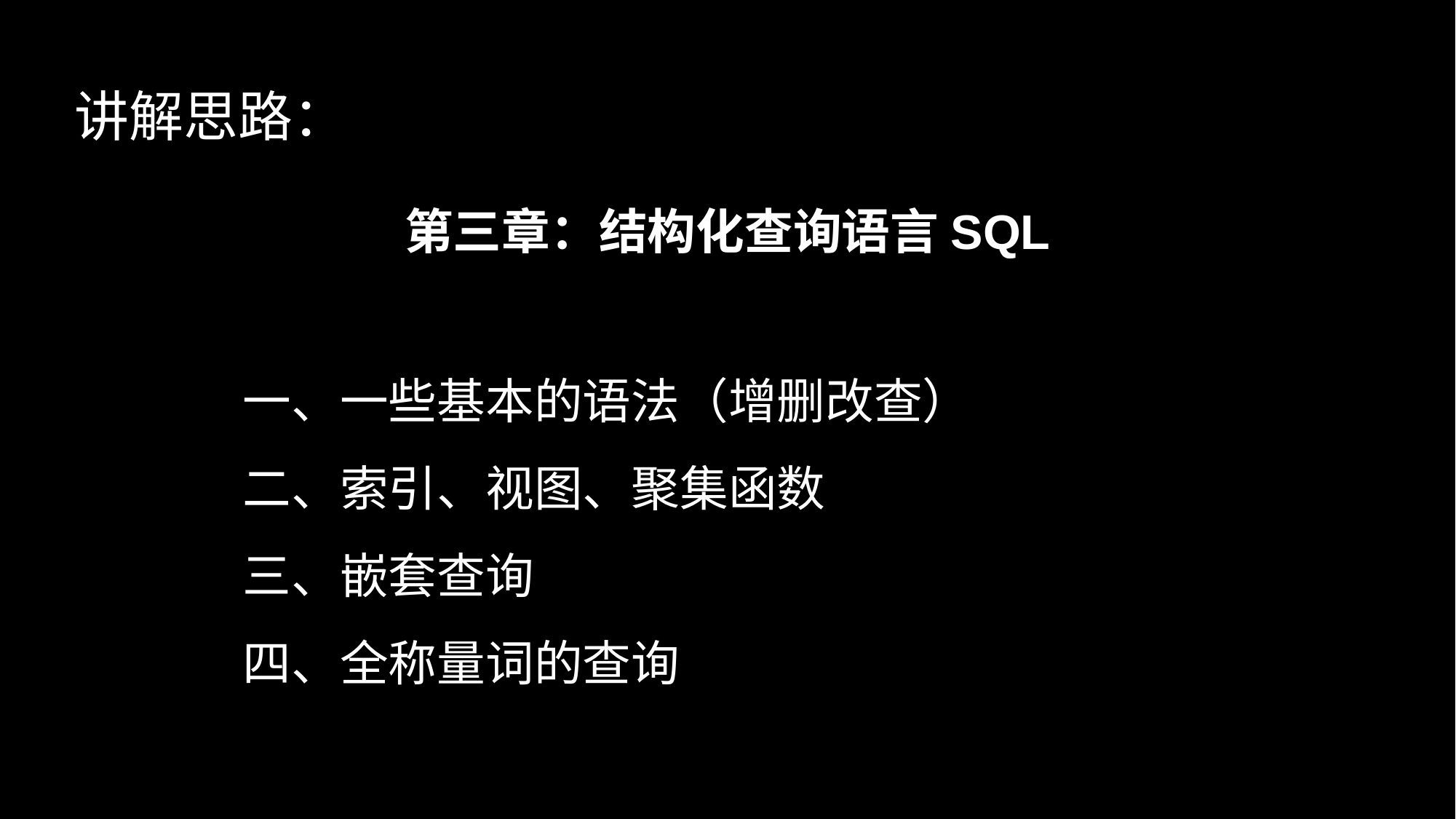

讲解思路：
第三章：结构化查询语言SQL
一、一些基本的语法（增删改查）
二、索引、视图、聚集函数
三、嵌套查询
四、全称量词的查询